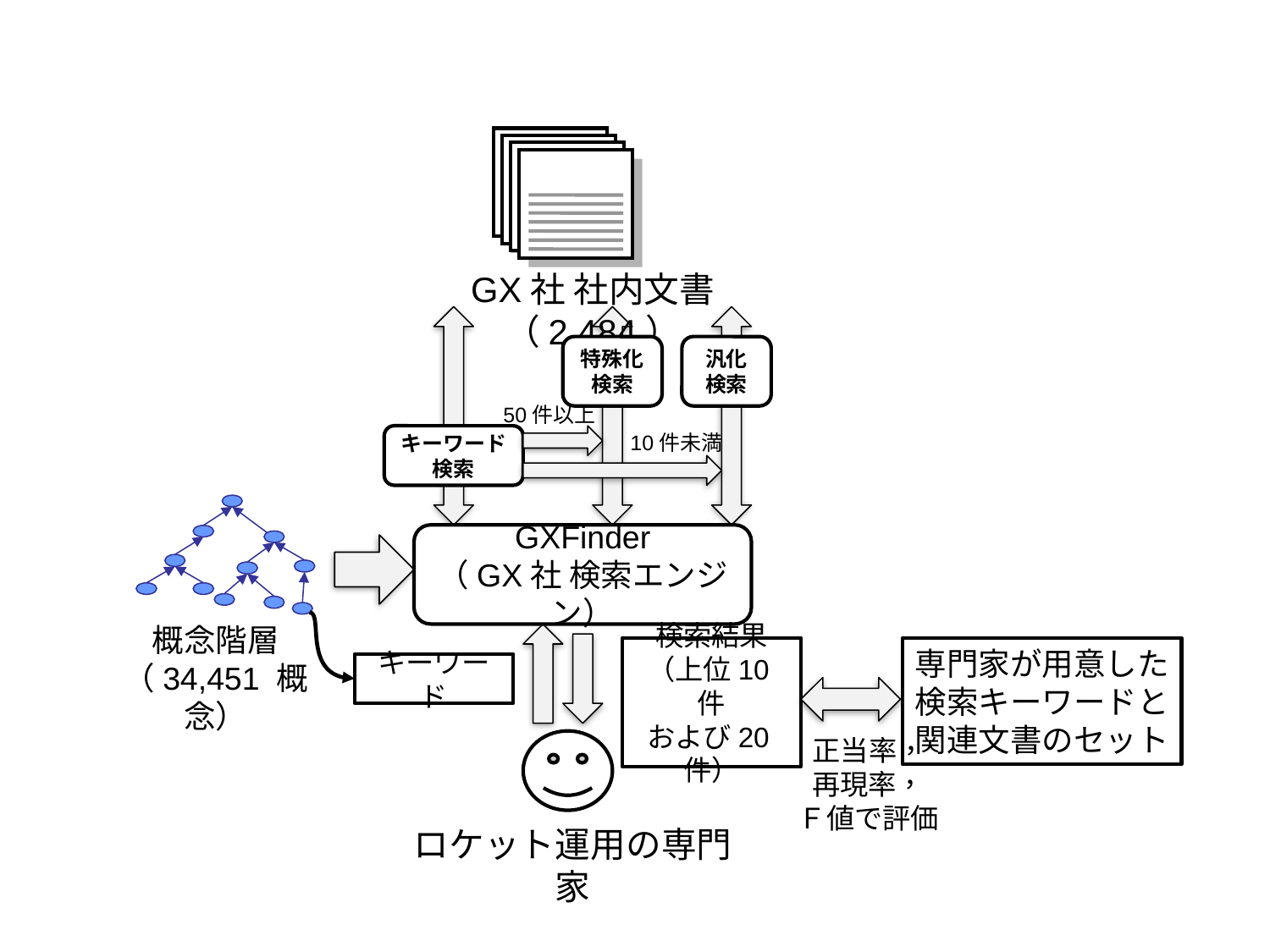

GX社 社内文書（2,484）

特殊化
検索
汎化
検索
50件以上
10件未満
キーワード
検索

GXFinder
（GX社 検索エンジン）

概念階層
（34,451 概念）
検索結果
（上位10件
および20件）
専門家が用意した
検索キーワードと
関連文書のセット

キーワード

正当率，
再現率，
Ｆ値で評価

ロケット運用の専門家